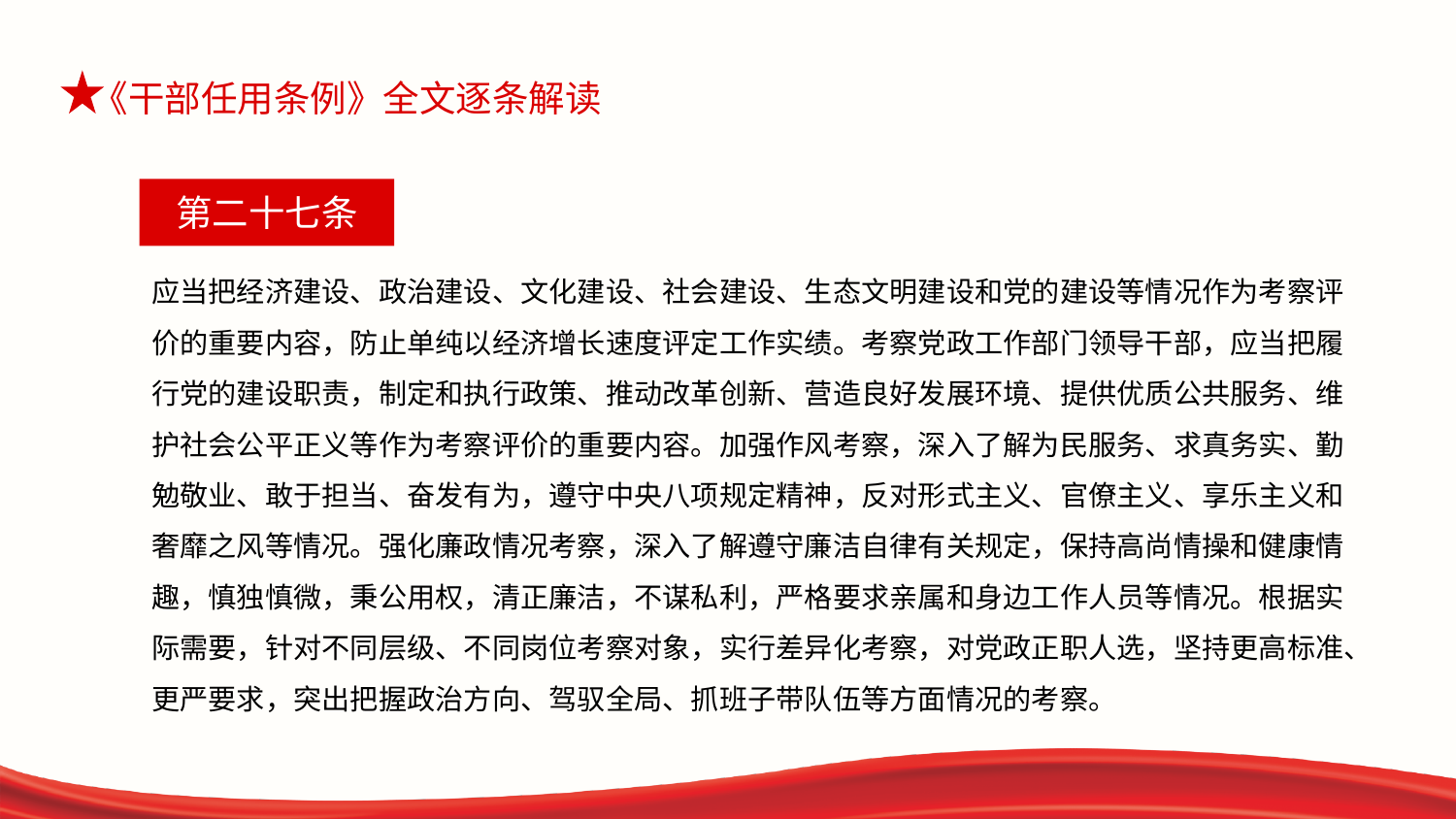

第二十七条
应当把经济建设、政治建设、文化建设、社会建设、生态文明建设和党的建设等情况作为考察评价的重要内容，防止单纯以经济增长速度评定工作实绩。考察党政工作部门领导干部，应当把履行党的建设职责，制定和执行政策、推动改革创新、营造良好发展环境、提供优质公共服务、维护社会公平正义等作为考察评价的重要内容。加强作风考察，深入了解为民服务、求真务实、勤勉敬业、敢于担当、奋发有为，遵守中央八项规定精神，反对形式主义、官僚主义、享乐主义和奢靡之风等情况。强化廉政情况考察，深入了解遵守廉洁自律有关规定，保持高尚情操和健康情趣，慎独慎微，秉公用权，清正廉洁，不谋私利，严格要求亲属和身边工作人员等情况。根据实际需要，针对不同层级、不同岗位考察对象，实行差异化考察，对党政正职人选，坚持更高标准、更严要求，突出把握政治方向、驾驭全局、抓班子带队伍等方面情况的考察。